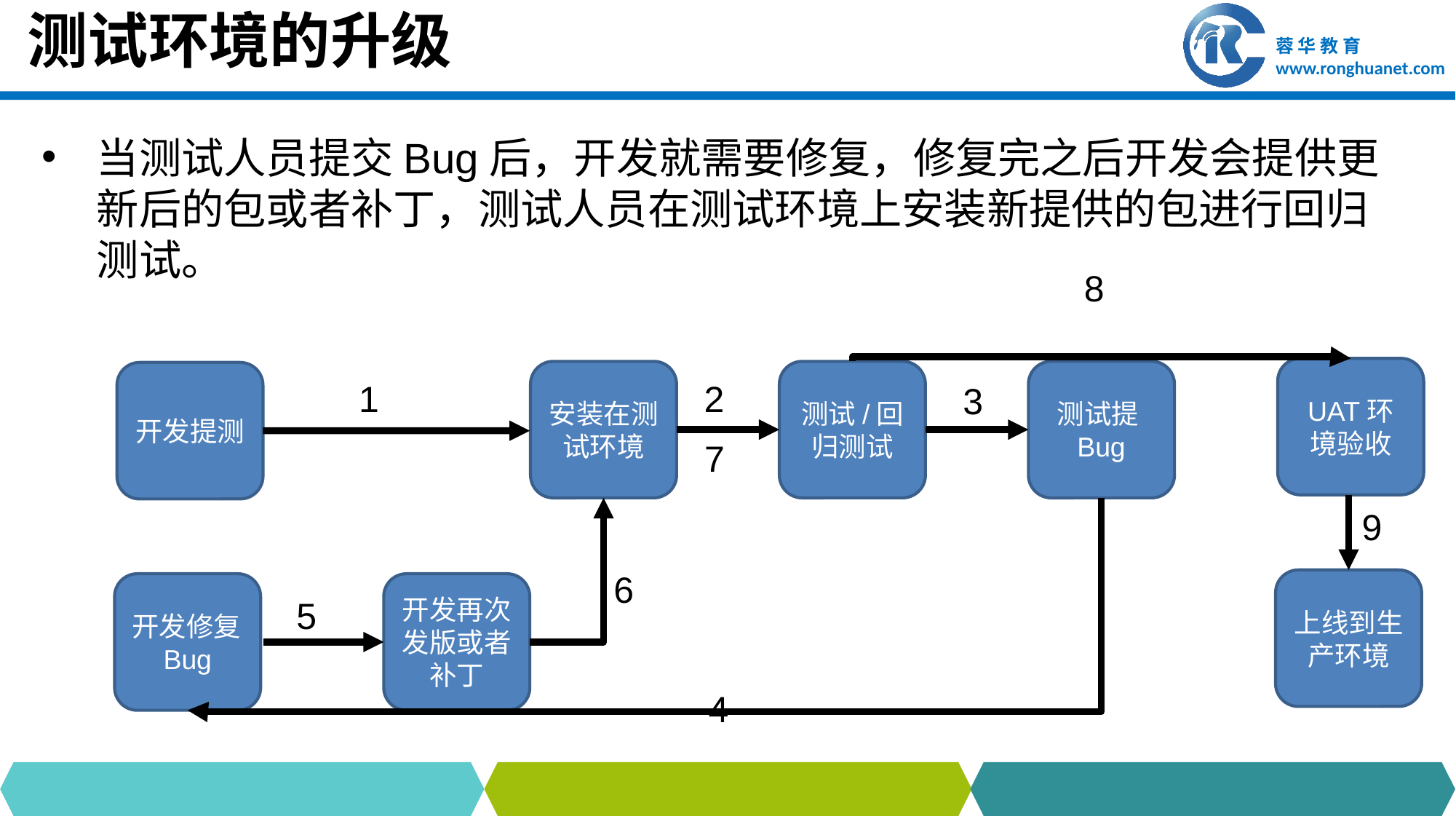

# 测试环境的升级
当测试人员提交Bug后，开发就需要修复，修复完之后开发会提供更新后的包或者补丁，测试人员在测试环境上安装新提供的包进行回归测试。

8
UAT环境验收
安装在测试环境
测试/回归测试
测试提Bug
开发提测
2
1
3
6
开发修复Bug
开发再次发版或者补丁
5
4
7
9
上线到生产环境